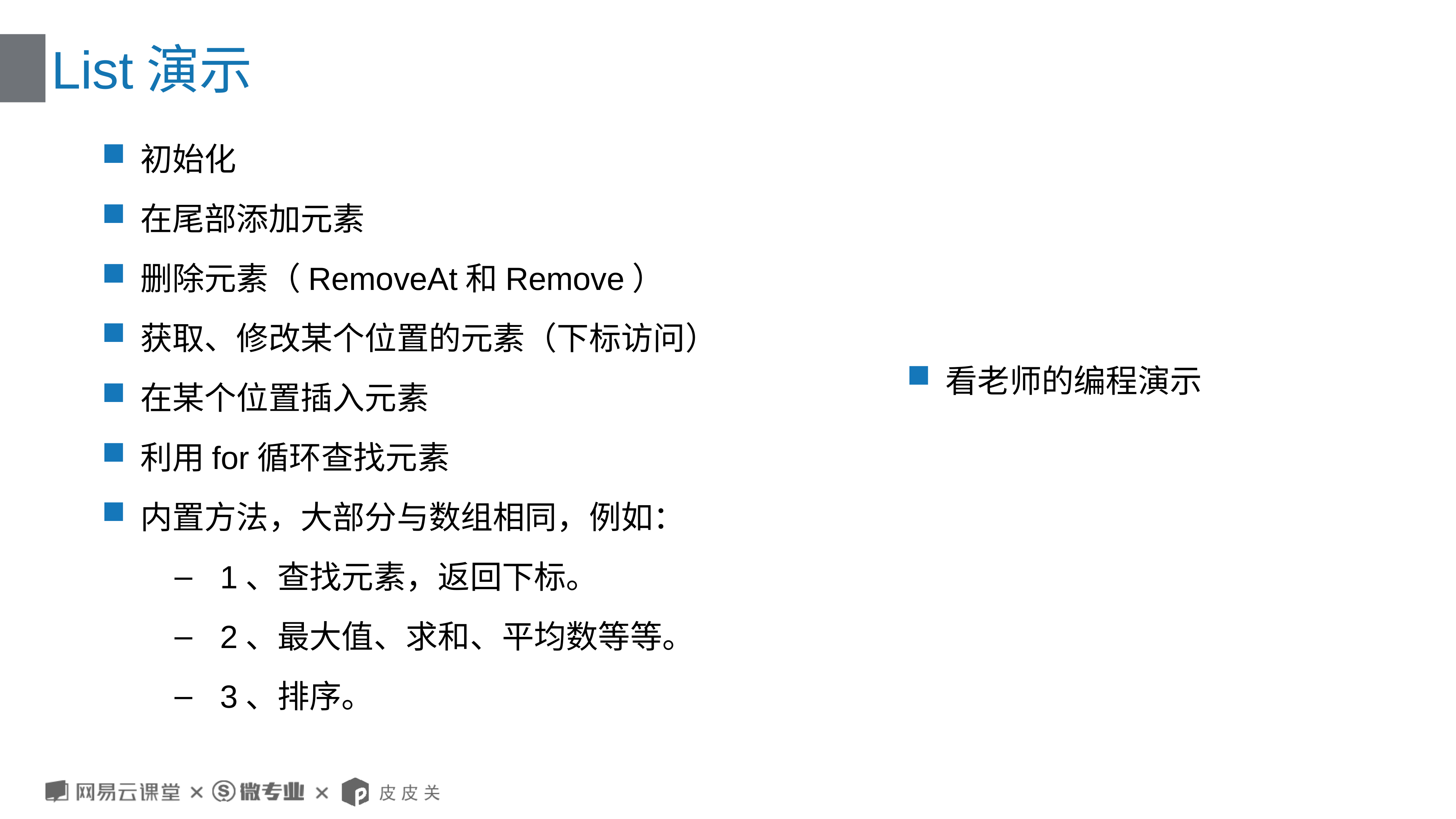

# List演示
初始化
在尾部添加元素
删除元素（RemoveAt和Remove）
获取、修改某个位置的元素（下标访问）
在某个位置插入元素
利用for循环查找元素
内置方法，大部分与数组相同，例如：
1、查找元素，返回下标。
2、最大值、求和、平均数等等。
3、排序。
看老师的编程演示